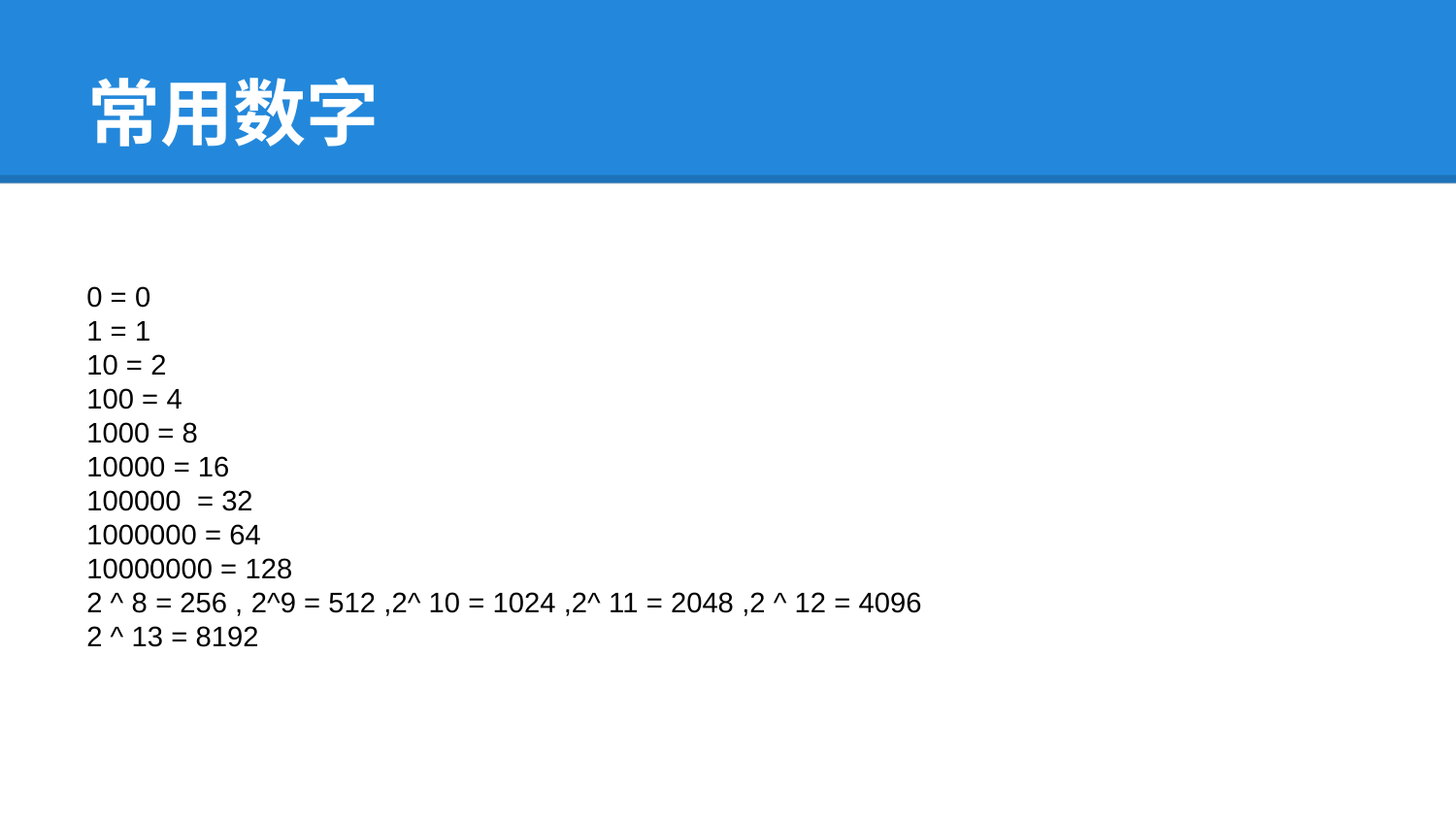

# 常用数字
0 = 0
1 = 1
10 = 2
100 = 4
1000 = 8
10000 = 16
100000  = 32
1000000 = 64
10000000 = 128
2 ^ 8 = 256 , 2^9 = 512 ,2^ 10 = 1024 ,2^ 11 = 2048 ,2 ^ 12 = 4096
2 ^ 13 = 8192